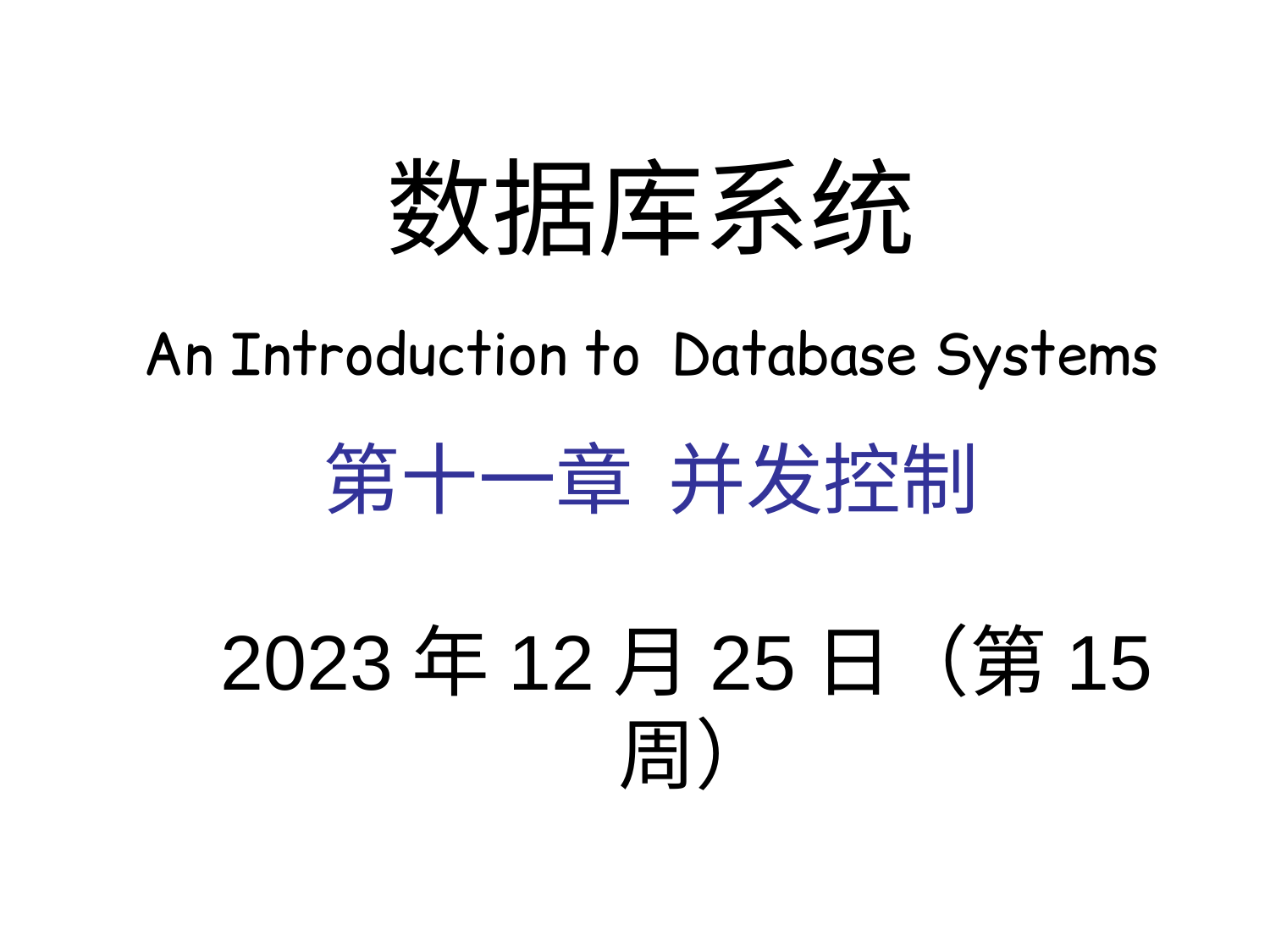

# 数据库系统 An Introduction to Database Systems
第十一章  并发控制
2023年12月25日（第15周）